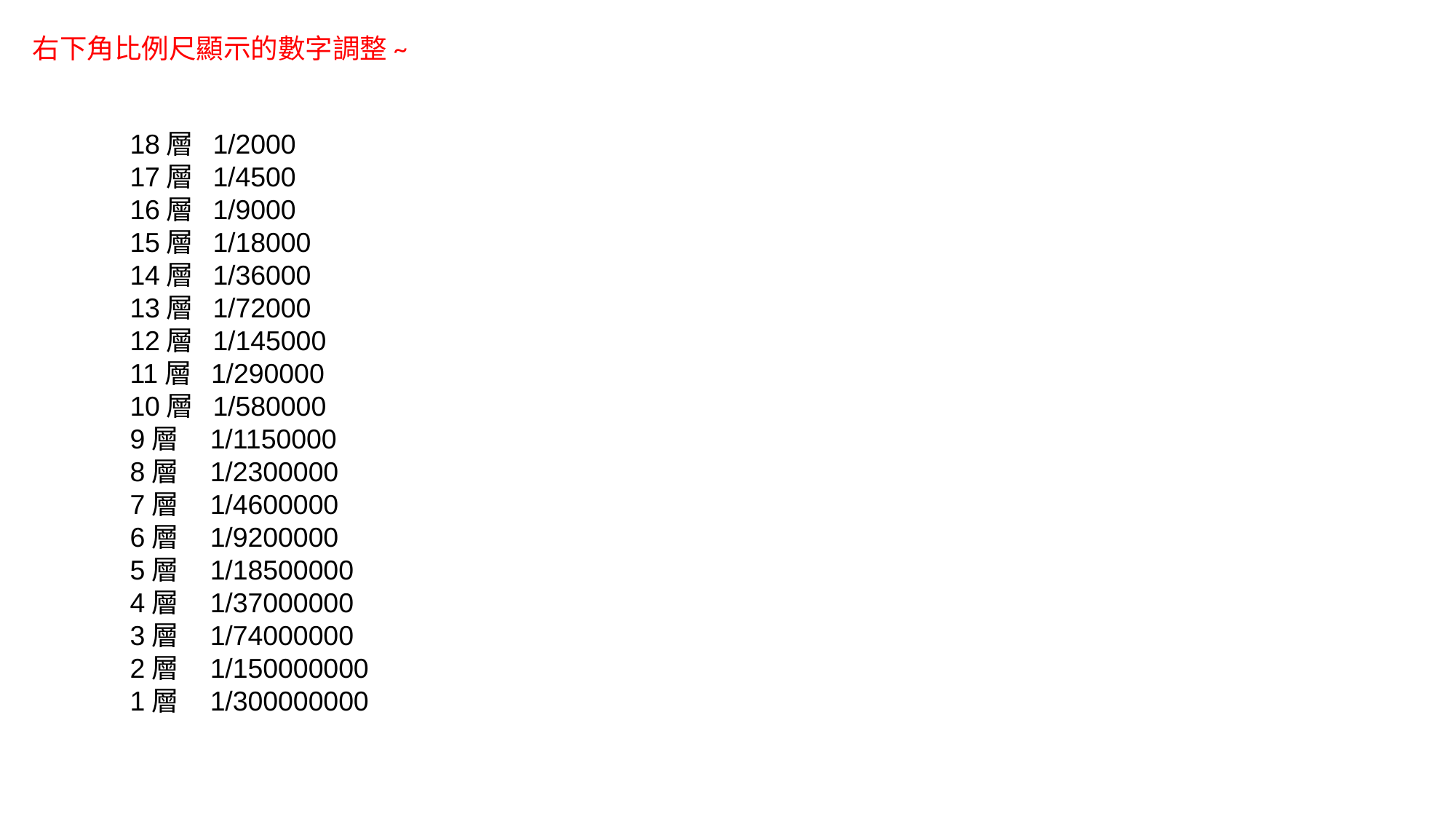

右下角比例尺顯示的數字調整~
18層  1/2000
17層  1/4500
16層  1/9000
15層  1/18000
14層  1/36000
13層  1/72000
12層  1/145000
11層  1/290000
10層  1/580000
9層    1/1150000
8層    1/2300000
7層    1/4600000
6層    1/9200000
5層    1/18500000
4層    1/37000000
3層    1/74000000
2層    1/150000000
1層    1/300000000